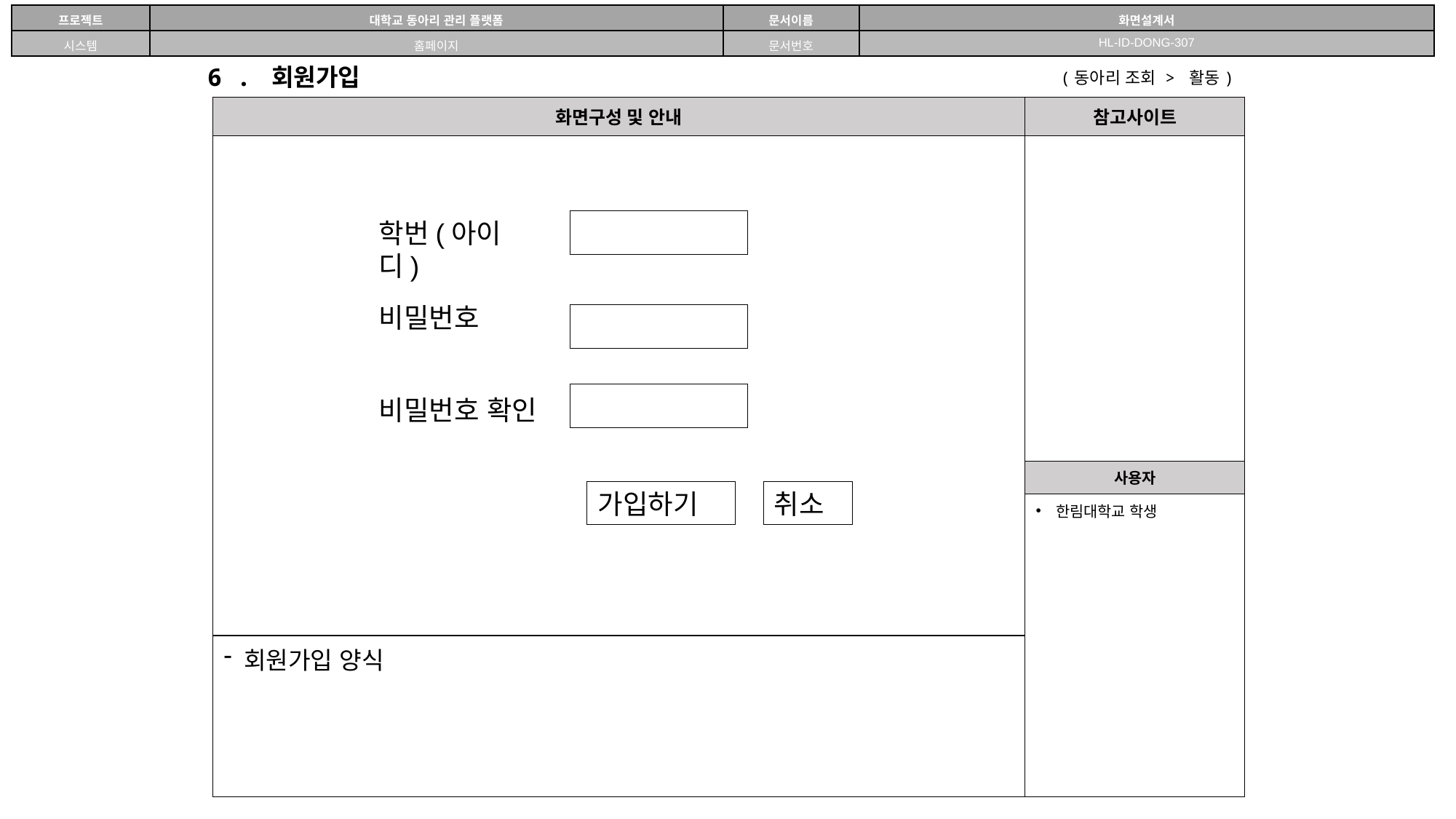

| 프로젝트 | 대학교 동아리 관리 플랫폼 | 문서이름 | 화면설계서 |
| --- | --- | --- | --- |
| 시스템 | 홈페이지 | 문서번호 | HL-ID-DONG-307 |
6 . 회원가입
(동아리 조회 > 활동)
| 화면구성 및 안내 | 참고사이트 |
| --- | --- |
|  |  |
|  | 사용자 |
|  | 한림대학교 학생 |
| 회원가입 양식 |  |
동아리
학번(아이디)

비밀번호

비밀번호 확인
가입하기
취소